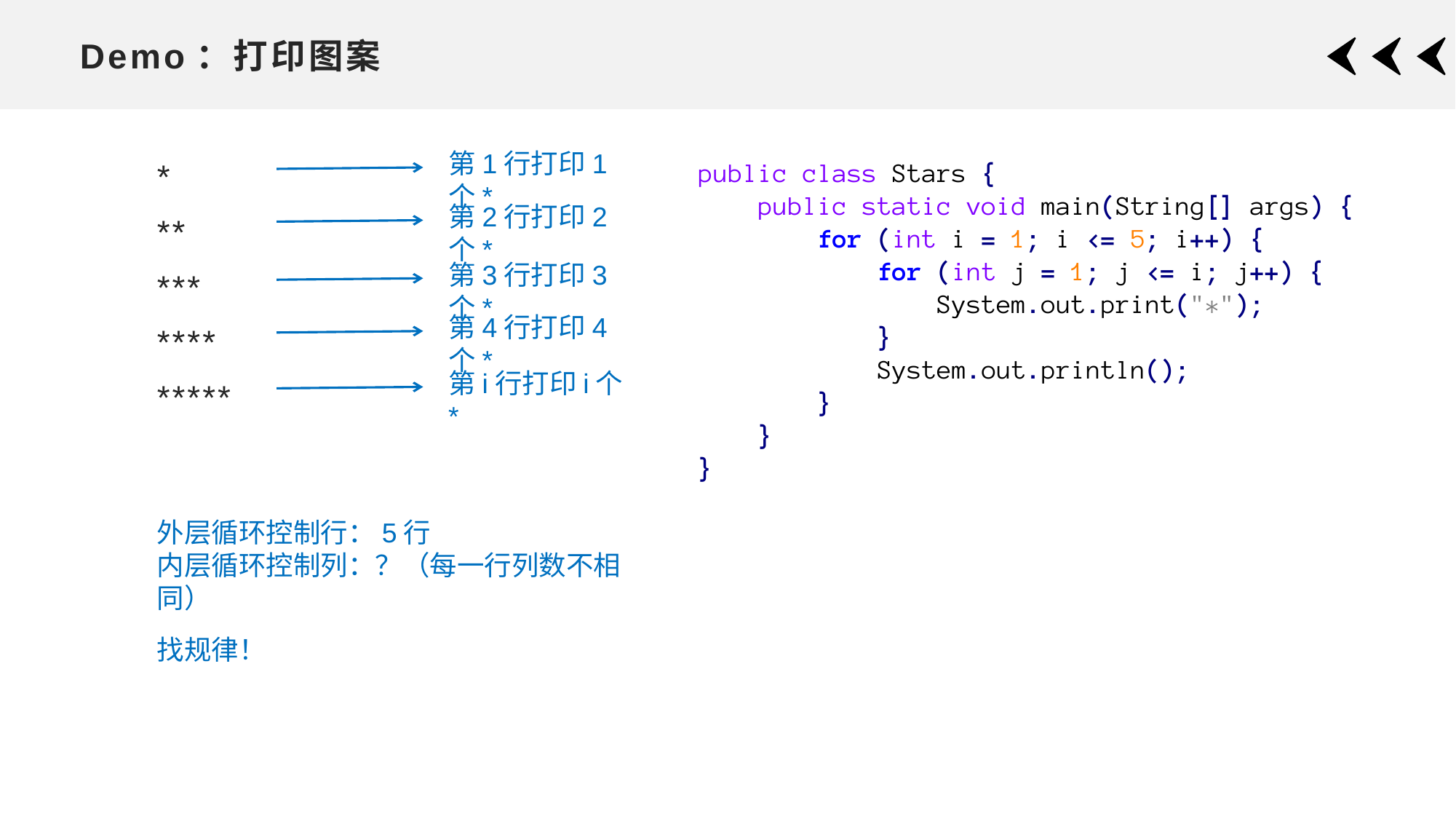

# Demo：打印图案
第1行打印1个*
*
**
***
****
*****
public class Stars {
    public static void main(String[] args) {
        for (int i = 1; i <= 5; i++) {
            for (int j = 1; j <= i; j++) {
                System.out.print("*");
            }
            System.out.println();
        }
    }
}
第2行打印2个*
第3行打印3个*
第4行打印4个*
第i行打印i个*
外层循环控制行：5行
内层循环控制列：？（每一行列数不相同）
找规律！